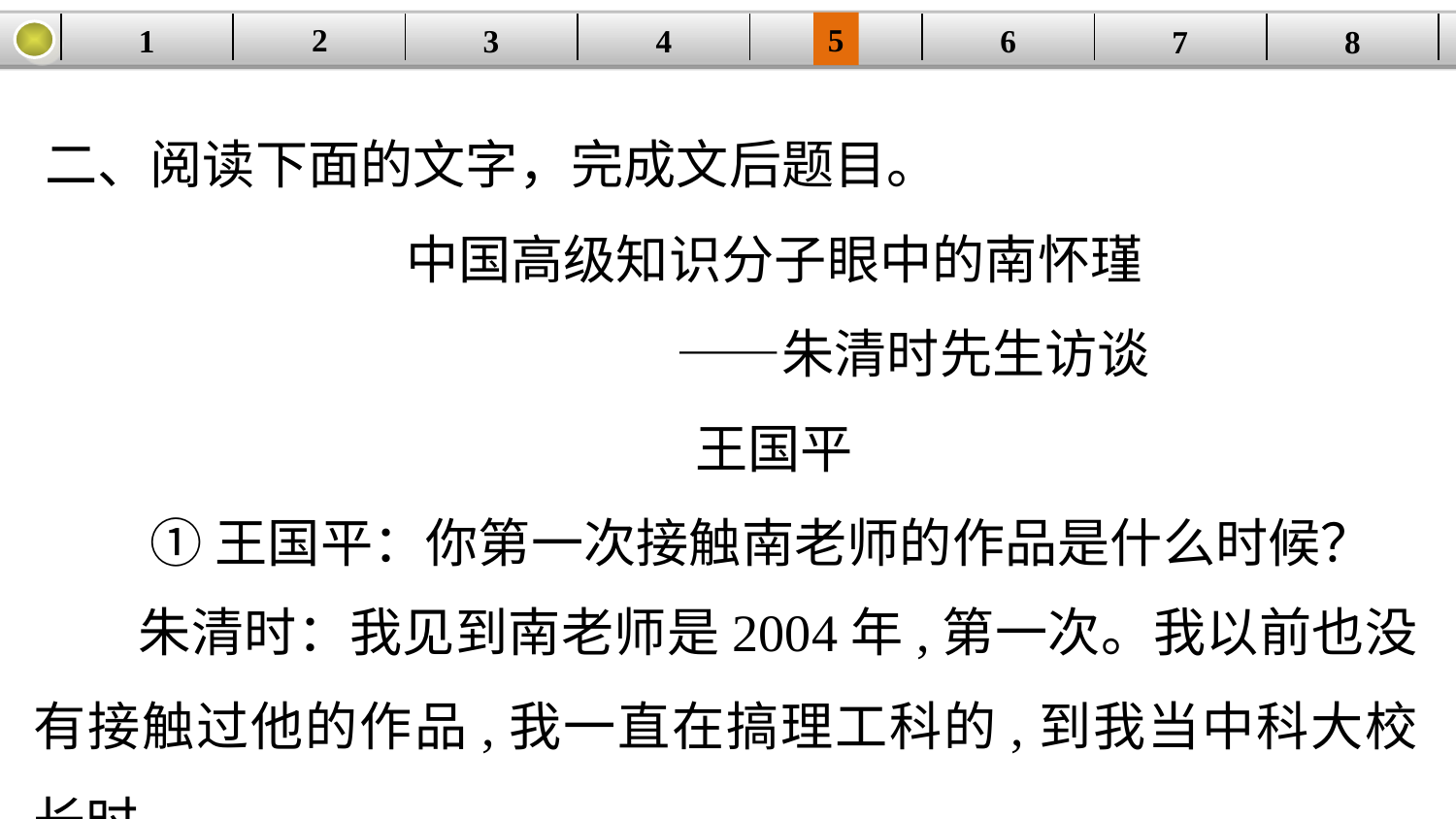

5
2
1
4
6
|  |  |  |  |  |  |  |  |
| --- | --- | --- | --- | --- | --- | --- | --- |
3
8
7

二、阅读下面的文字，完成文后题目。
中国高级知识分子眼中的南怀瑾
　　　　　　　　　　——朱清时先生访谈
王国平
①王国平：你第一次接触南老师的作品是什么时候？
朱清时：我见到南老师是2004年,第一次。我以前也没有接触过他的作品,我一直在搞理工科的,到我当中科大校长时，